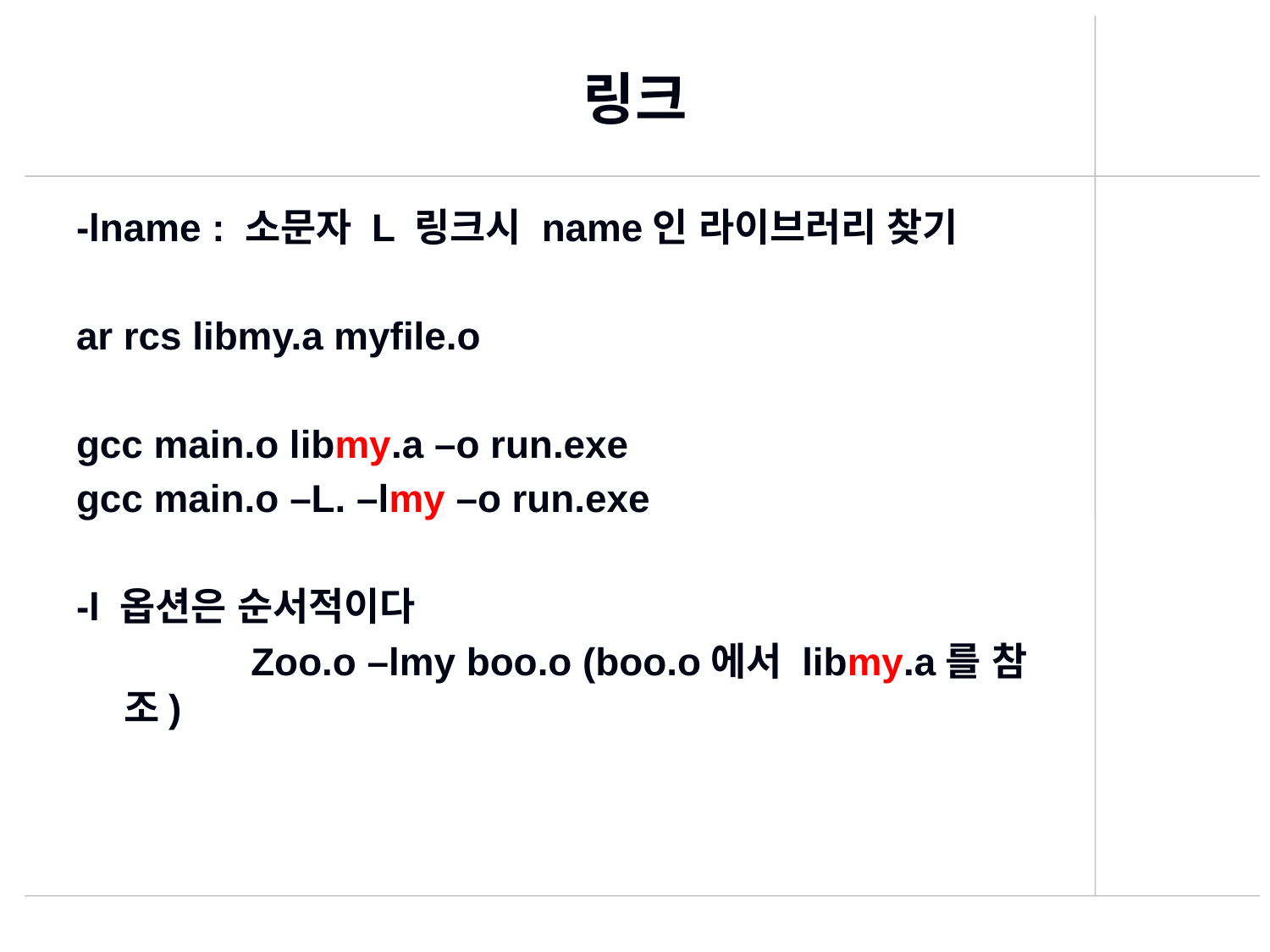

# 링크
-lname : 소문자 L 링크시 name인 라이브러리 찾기

ar rcs libmy.a myfile.o

gcc main.o libmy.a –o run.exe
gcc main.o –L. –lmy –o run.exe

-l 옵션은 순서적이다
		Zoo.o –lmy boo.o (boo.o에서 libmy.a를 참조)
414